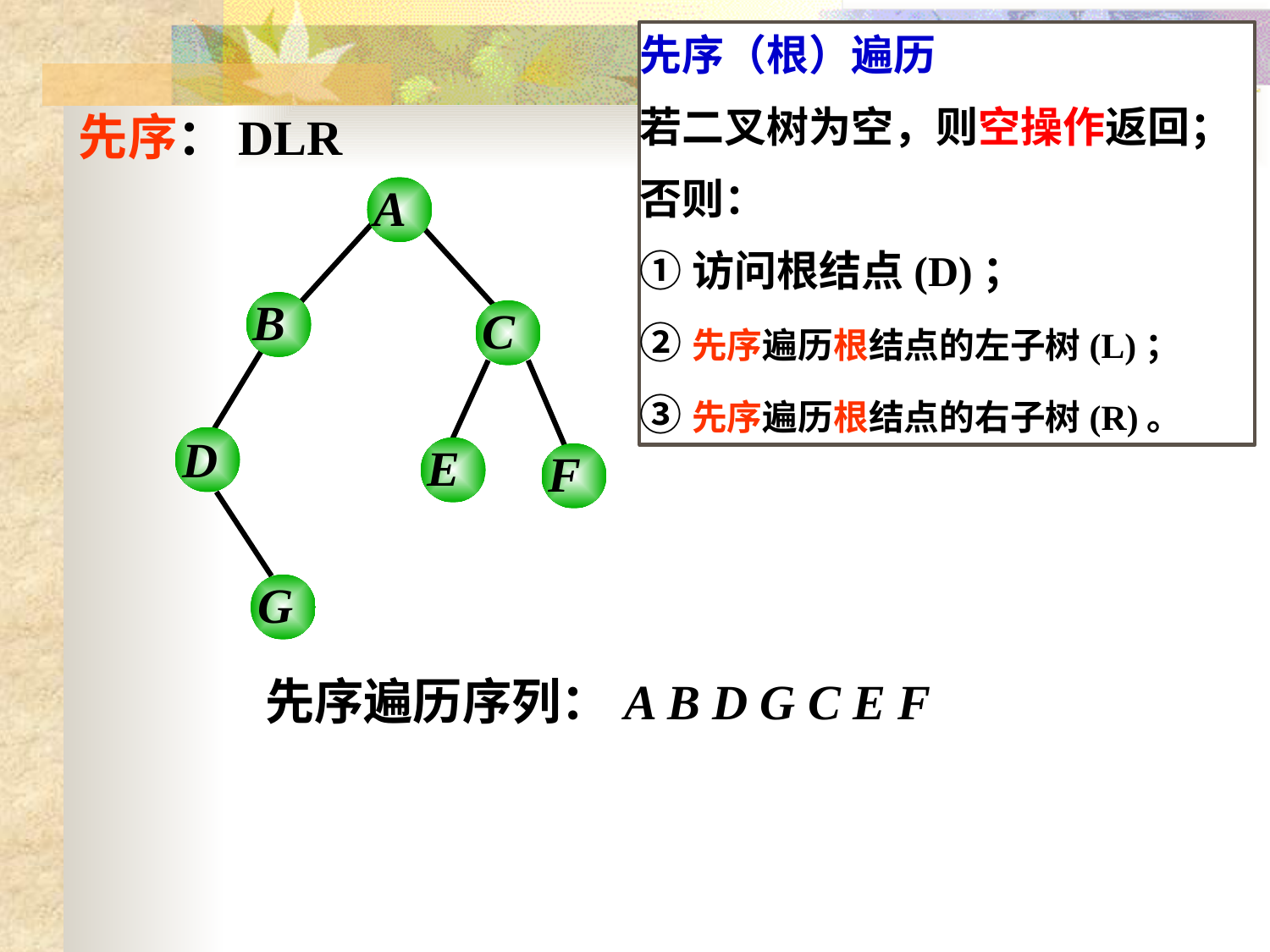

先序（根）遍历
若二叉树为空，则空操作返回；
否则：
①访问根结点(D)；
②先序遍历根结点的左子树(L)；
③先序遍历根结点的右子树(R)。
先序：DLR
A

B

C

D

E

F

G

先序遍历序列：
A B D G C E F